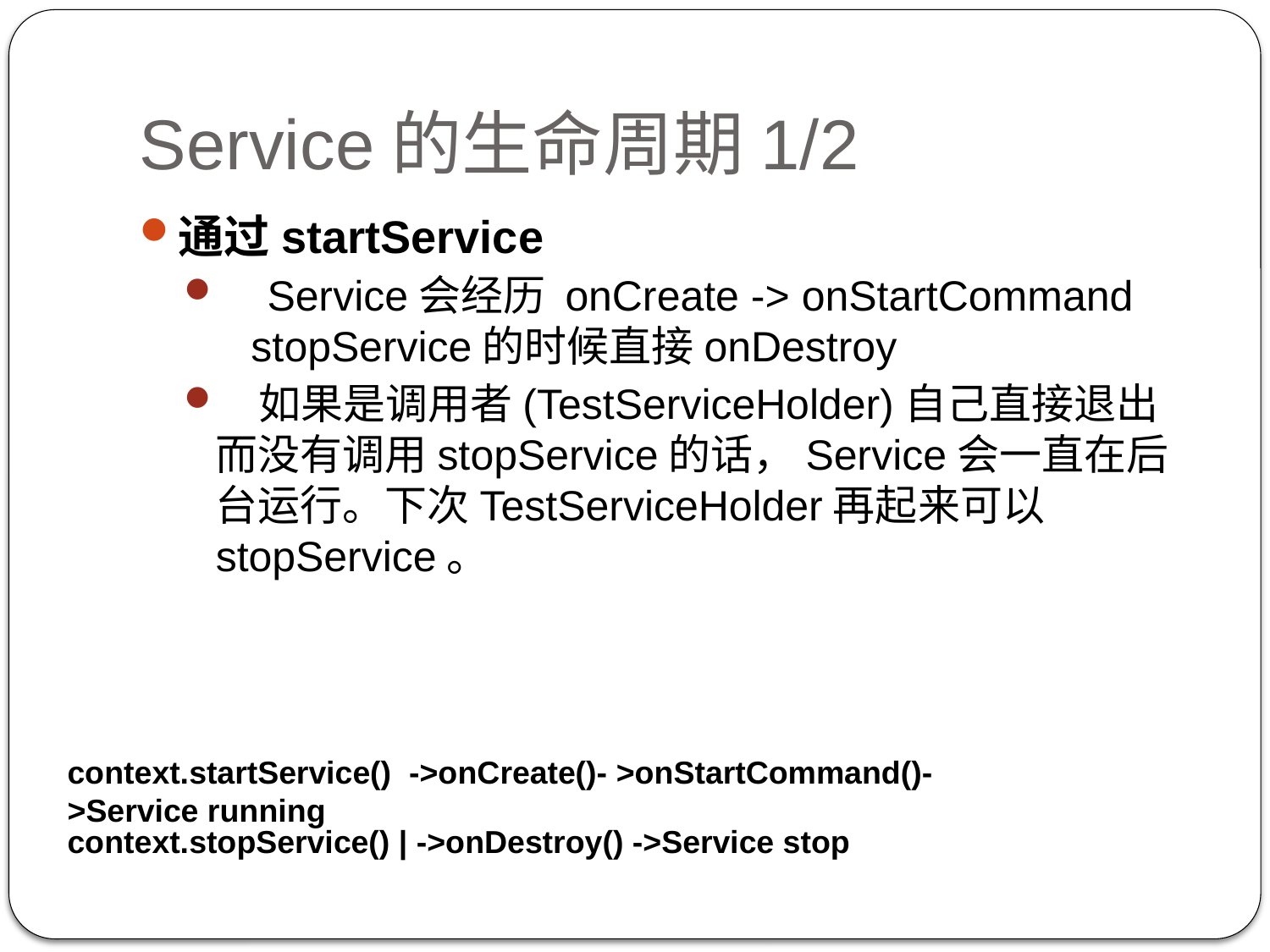

# Service的生命周期1/2
通过startService
    Service会经历 onCreate -> onStartCommand
   stopService的时候直接onDestroy
   如果是调用者(TestServiceHolder)自己直接退出而没有调用stopService的话，Service会一直在后台运行。下次TestServiceHolder再起来可以stopService。

context.startService()  ->onCreate()- >onStartCommand()->Service running
context.stopService() | ->onDestroy() ->Service stop